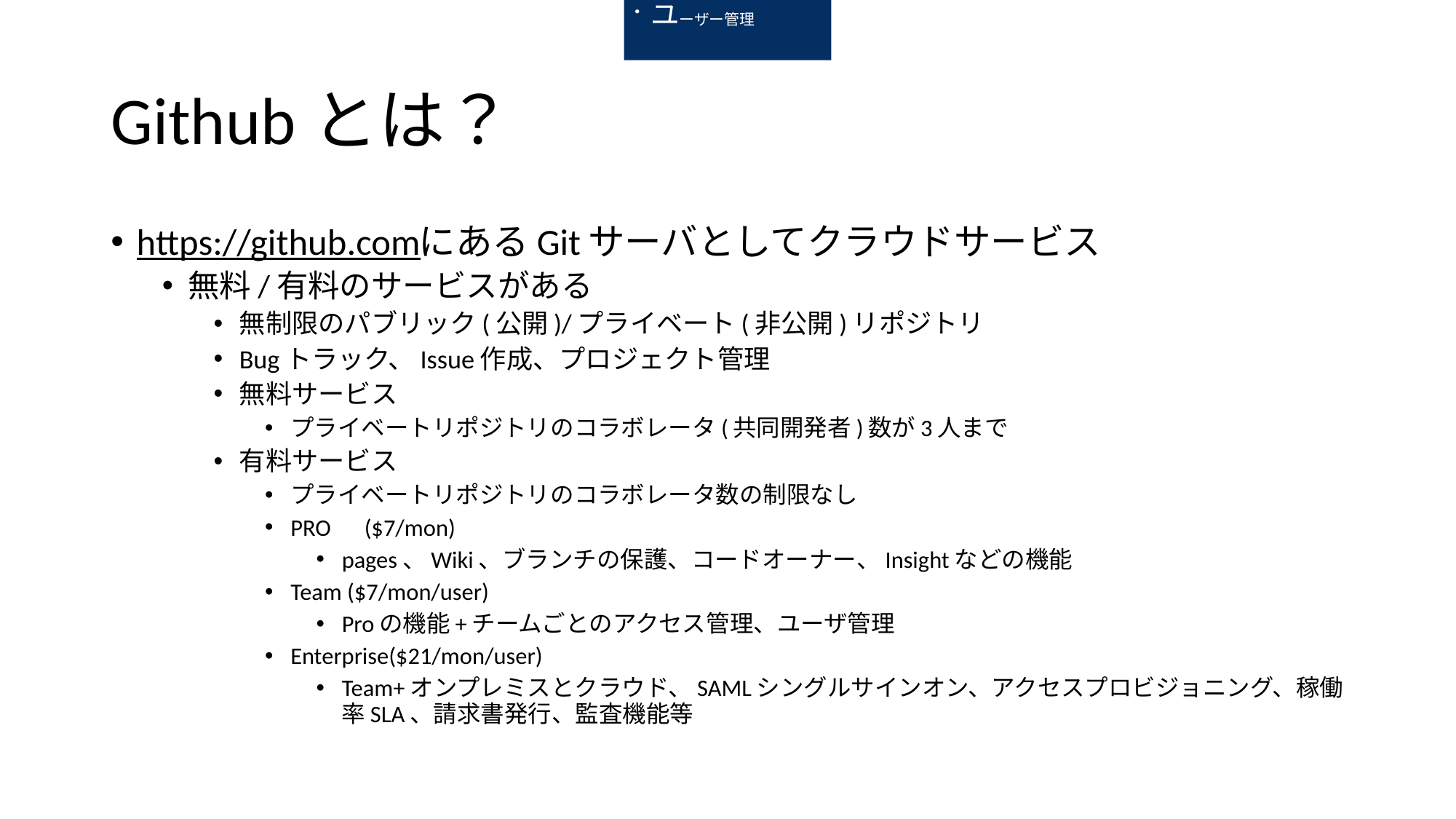

チームごとのアクセス管理
  ユーザー管理

# Githubとは？
https://github.comにあるGitサーバとしてクラウドサービス
無料/有料のサービスがある
無制限のパブリック(公開)/プライベート(非公開)リポジトリ
Bugトラック、Issue作成、プロジェクト管理
無料サービス
プライベートリポジトリのコラボレータ(共同開発者)数が3人まで
有料サービス
プライベートリポジトリのコラボレータ数の制限なし
PRO　($7/mon)
pages、Wiki、ブランチの保護、コードオーナー、Insightなどの機能
Team ($7/mon/user)
Proの機能+チームごとのアクセス管理、ユーザ管理
Enterprise($21/mon/user)
Team+オンプレミスとクラウド、SAMLシングルサインオン、アクセスプロビジョニング、稼働率SLA、請求書発行、監査機能等